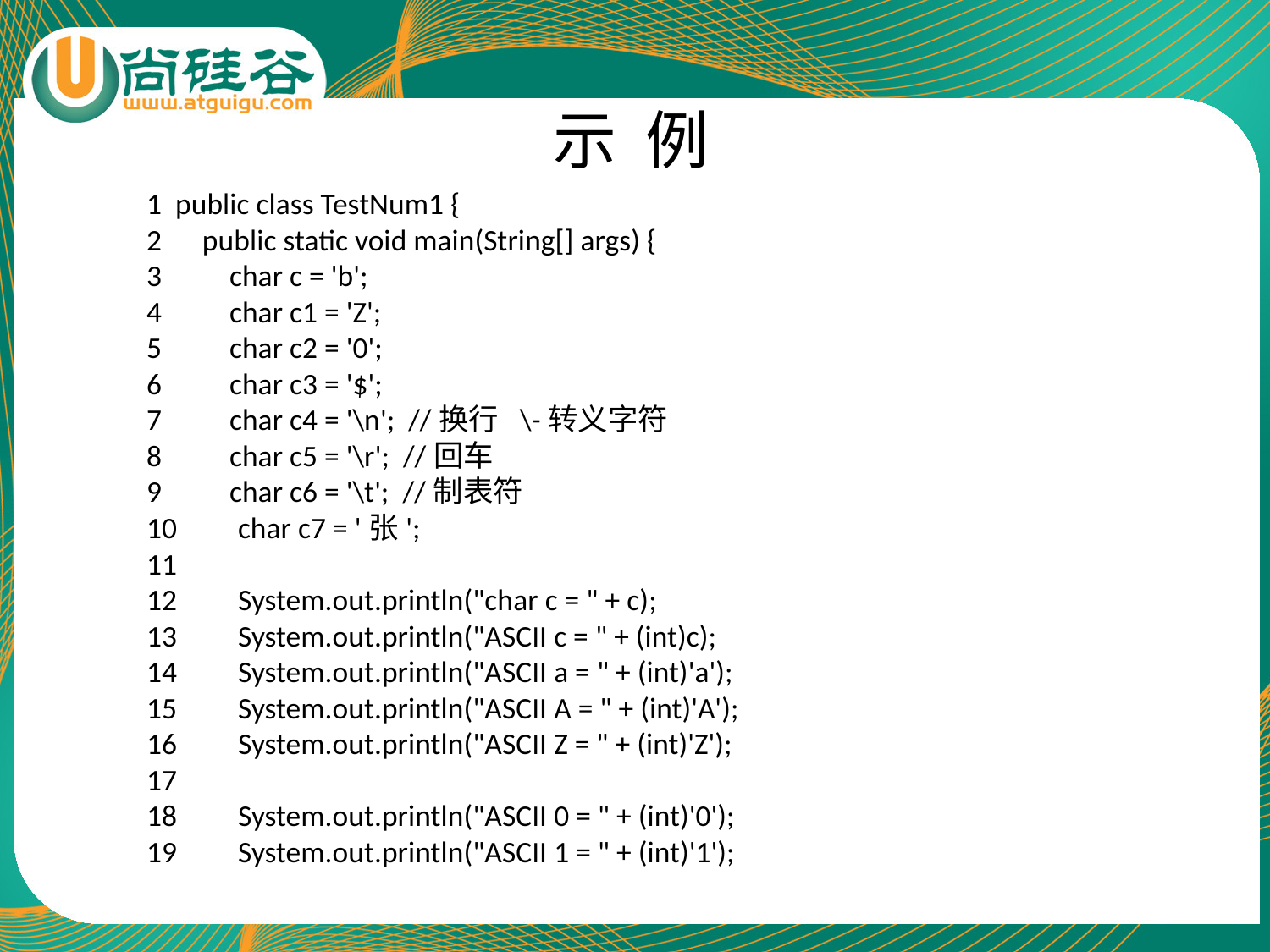

# 示  例
1  public class TestNum1 {
2      public static void main(String[] args) {
3          char c = 'b';
4          char c1 = 'Z';
5          char c2 = '0';
6          char c3 = '$';
7          char c4 = '\n';  //换行  \-转义字符
8          char c5 = '\r';  //回车
9          char c6 = '\t';  //制表符
10         char c7 = '张';
11
12         System.out.println("char c = " + c);
13         System.out.println("ASCII c = " + (int)c);
14         System.out.println("ASCII a = " + (int)'a');
15         System.out.println("ASCII A = " + (int)'A');
16         System.out.println("ASCII Z = " + (int)'Z');
17
18         System.out.println("ASCII 0 = " + (int)'0');
19         System.out.println("ASCII 1 = " + (int)'1');